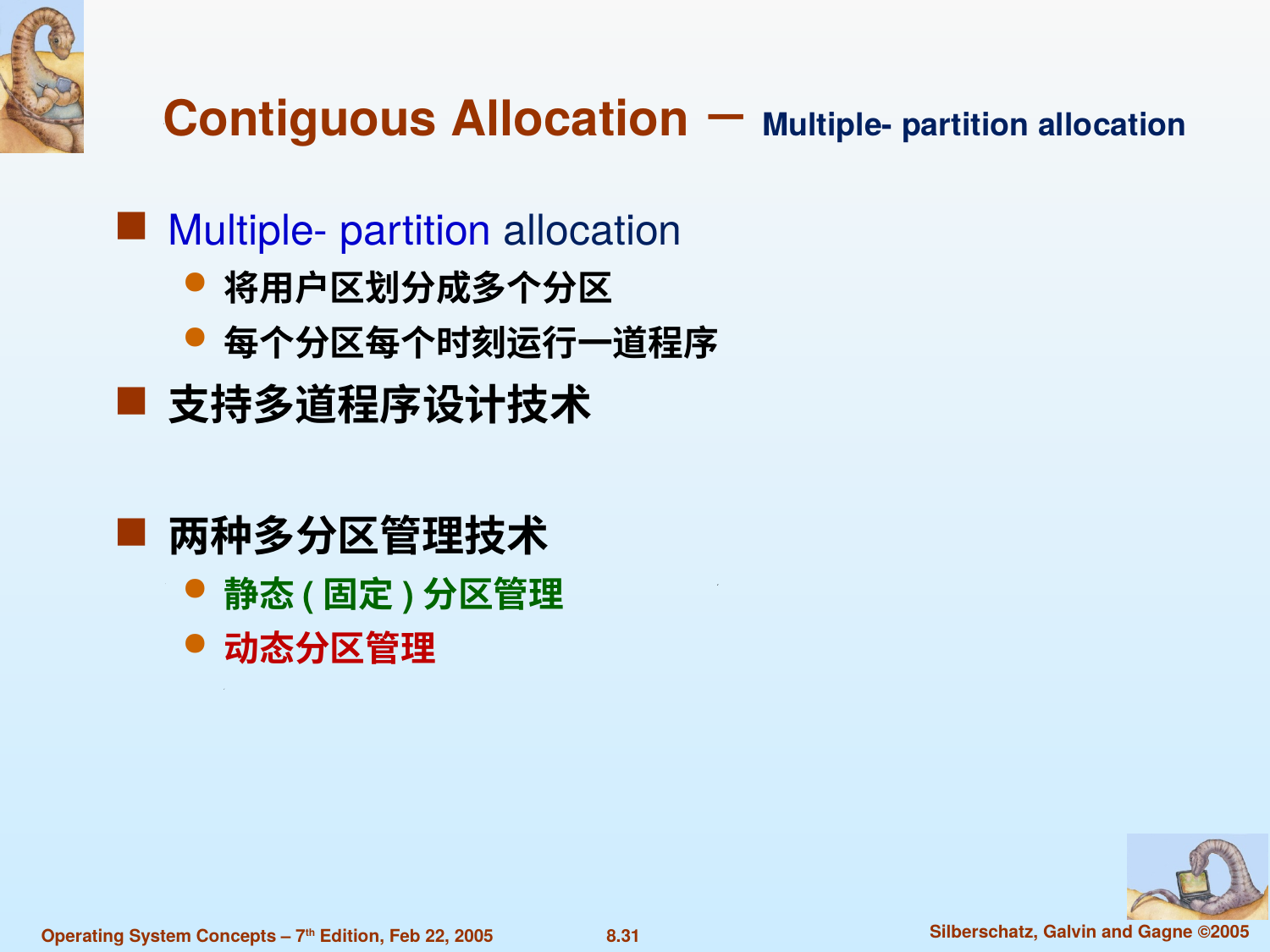

Contiguous Allocation－Multiple- partition allocation
Multiple- partition allocation
将用户区划分成多个分区
每个分区每个时刻运行一道程序
支持多道程序设计技术

两种多分区管理技术
静态(固定)分区管理
动态分区管理